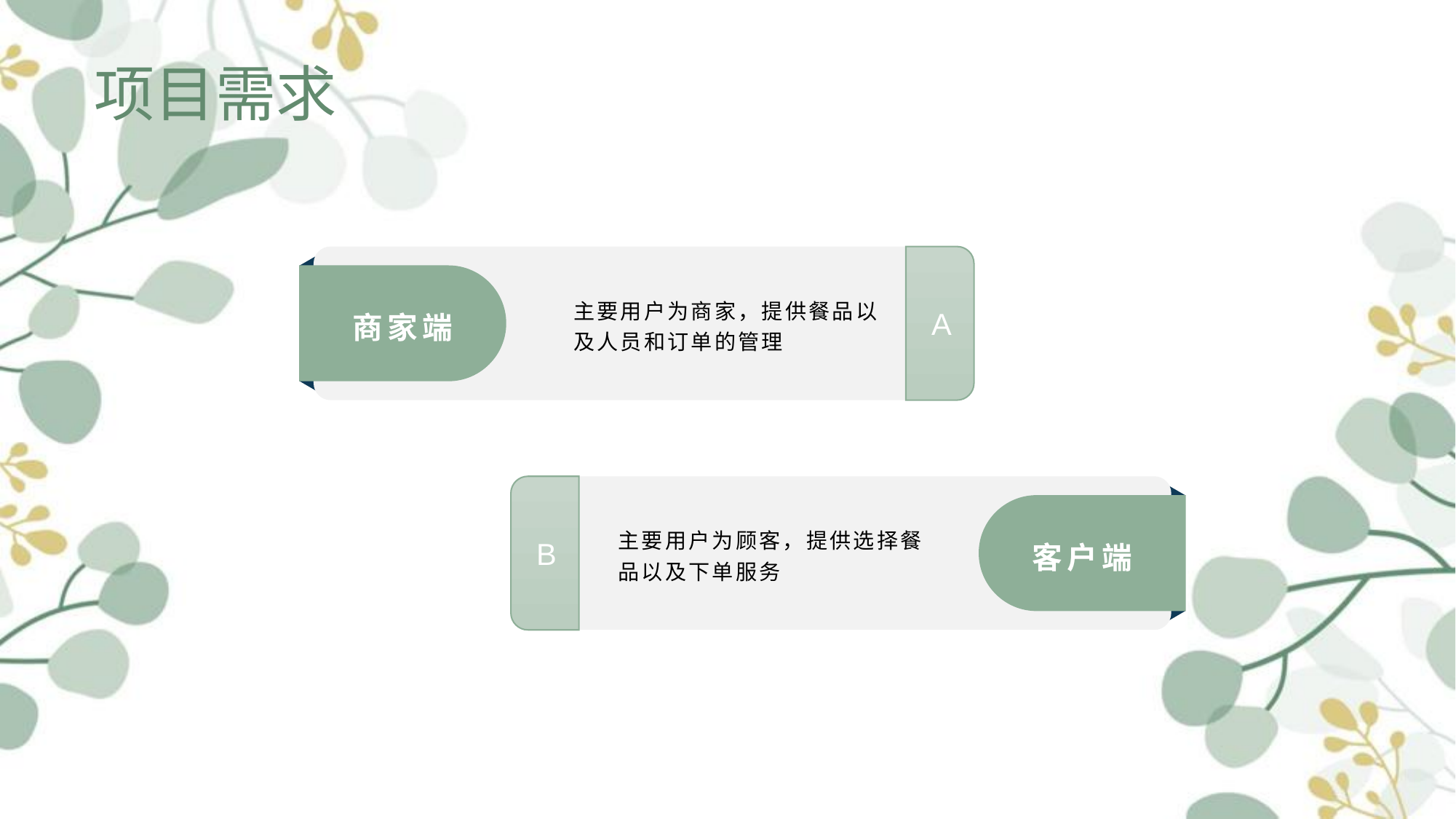

项目需求

主要用户为商家，提供餐品以及人员和订单的管理
商家端
A

主要用户为顾客，提供选择餐品以及下单服务
客户端
B
添加标题
C